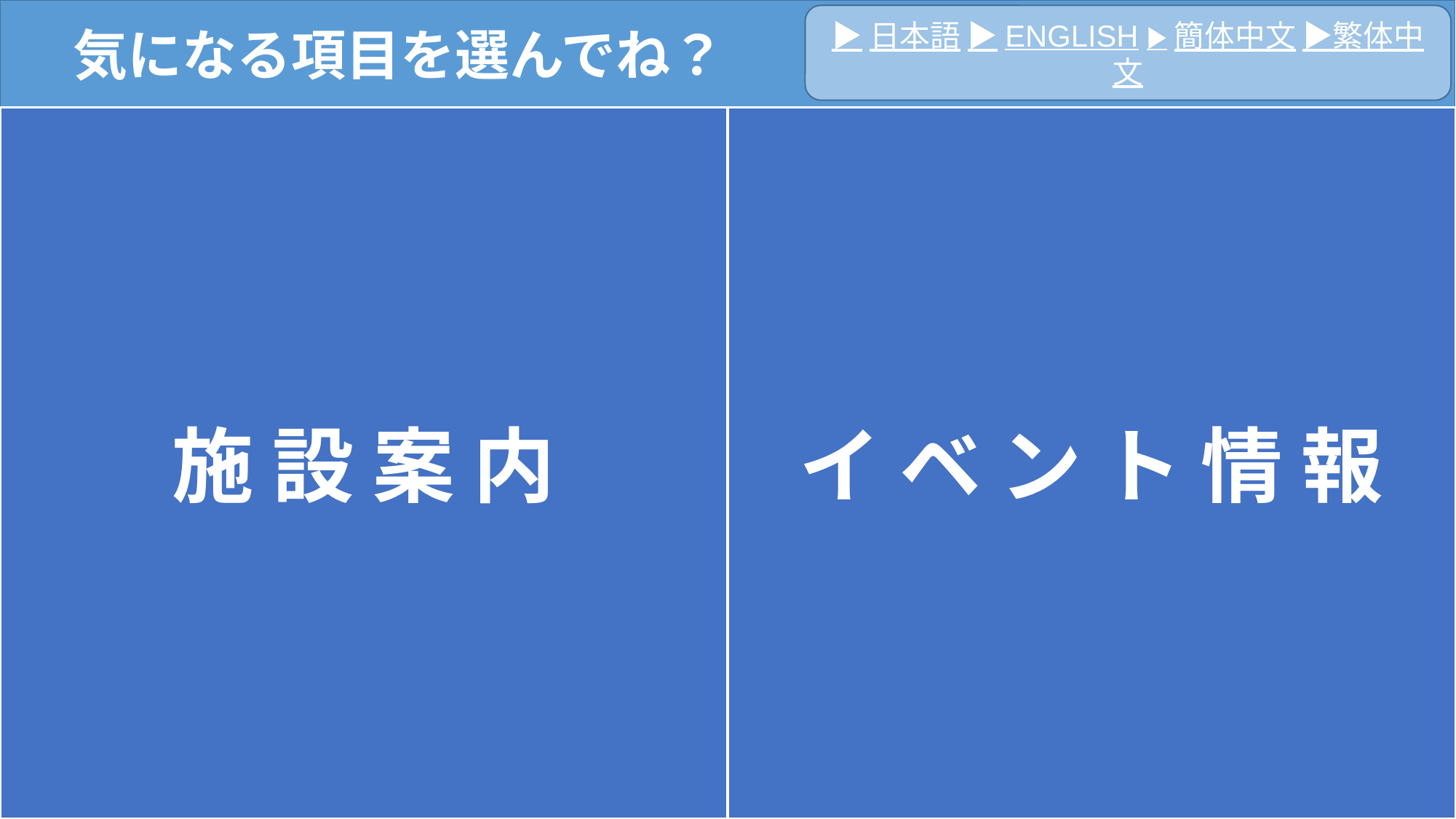

気になる項目を選んでね？
▶日本語 ▶ENGLISH ▶簡体中文 ▶繁体中文
施 設 案 内
イ ベ ン ト 情 報